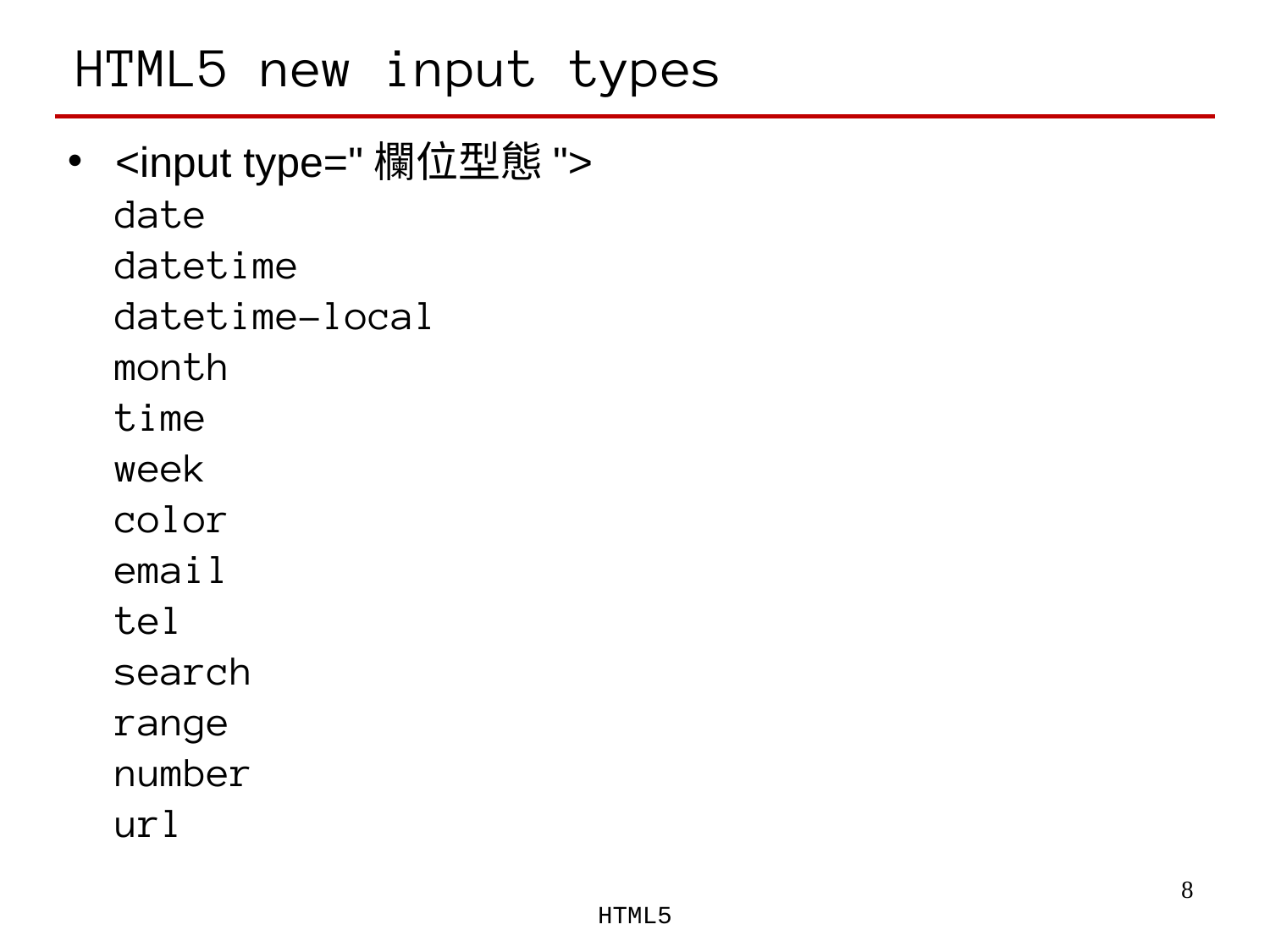

# HTML5 new input types
<input type="欄位型態">
date
datetime
datetime-local
month
time
week
color
email
tel
search
range
number
url
8
HTML5